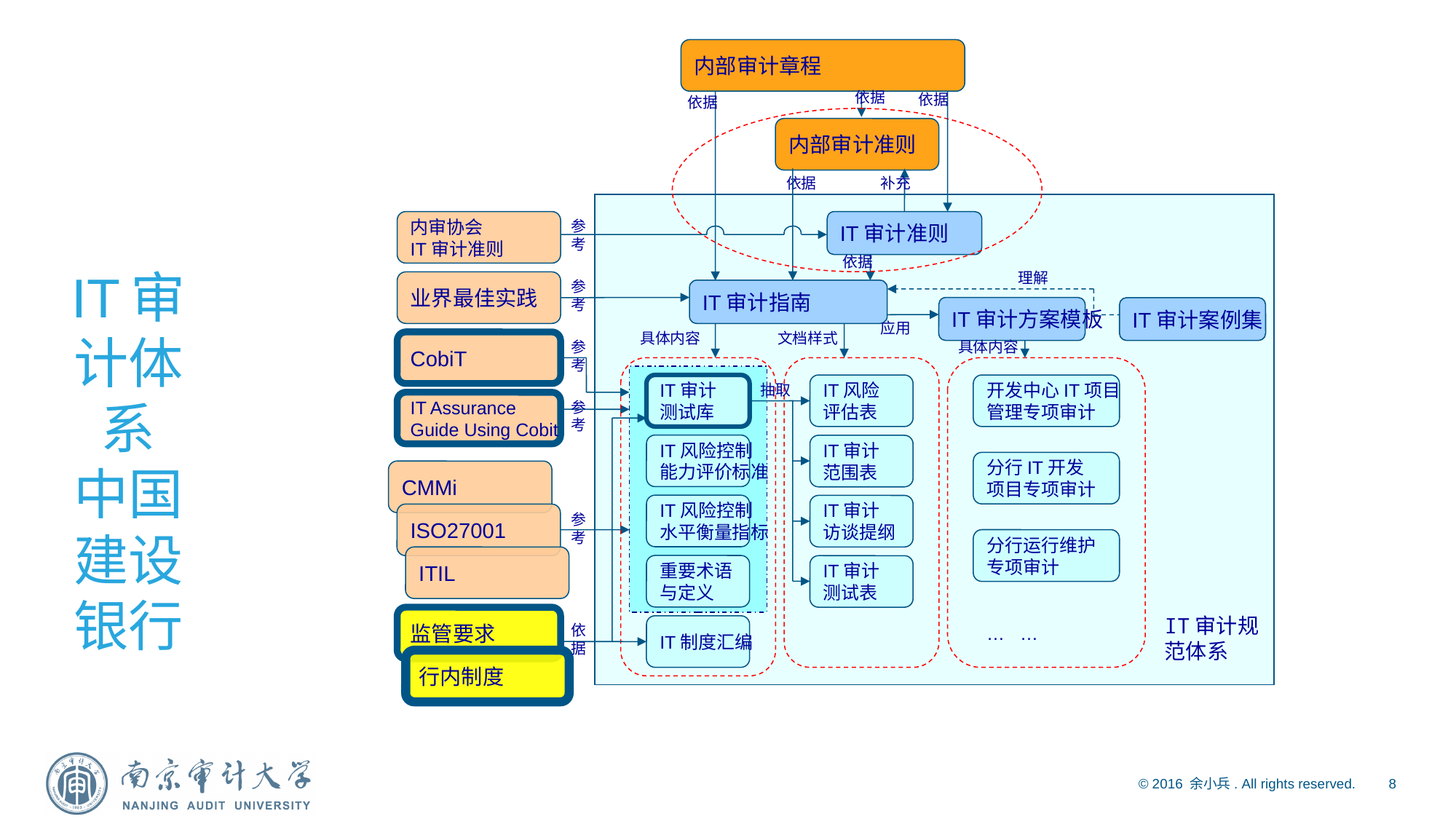

内部审计章程
# IT审计体系 中国建设银行
依据
依据
依据

内部审计准则
依据

补充

内审协会
IT审计准则
参考
IT审计准则

依据

理解
参考
业界最佳实践
IT审计指南

IT审计方案模板
IT审计案例集
应用

具体内容

文档样式

CobiT
参考
具体内容

IT审计
测试库
抽取
IT风险
评估表
IT审计
范围表
IT审计
访谈提纲
IT审计
测试表
开发中心IT项目
管理专项审计
IT Assurance
Guide Using Cobit
参考

IT风险控制
能力评价标准
分行IT开发
项目专项审计

CMMi
ISO27001
ITIL
IT风险控制
水平衡量指标
参考

分行运行维护
专项审计
重要术语
与定义

监管要求
行内制度
…   …
IT审计规范体系
依据
IT制度汇编